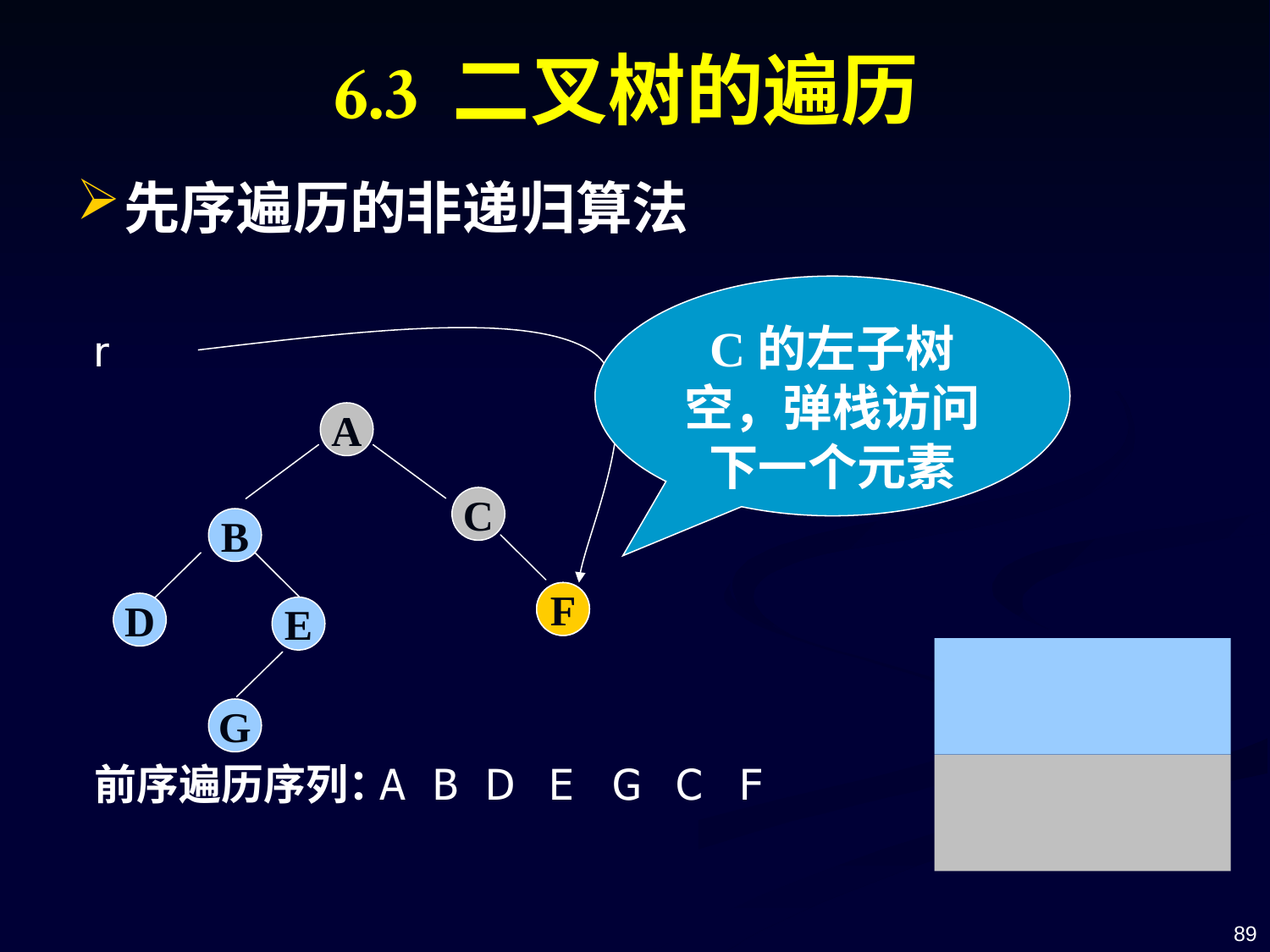

# 6.3 二叉树的遍历
先序遍历的非递归算法
C的左子树空，弹栈访问下一个元素

r
A

C
B

F
F
D
E

G
前序遍历序列：
A
B
D
E
G
C
F

89